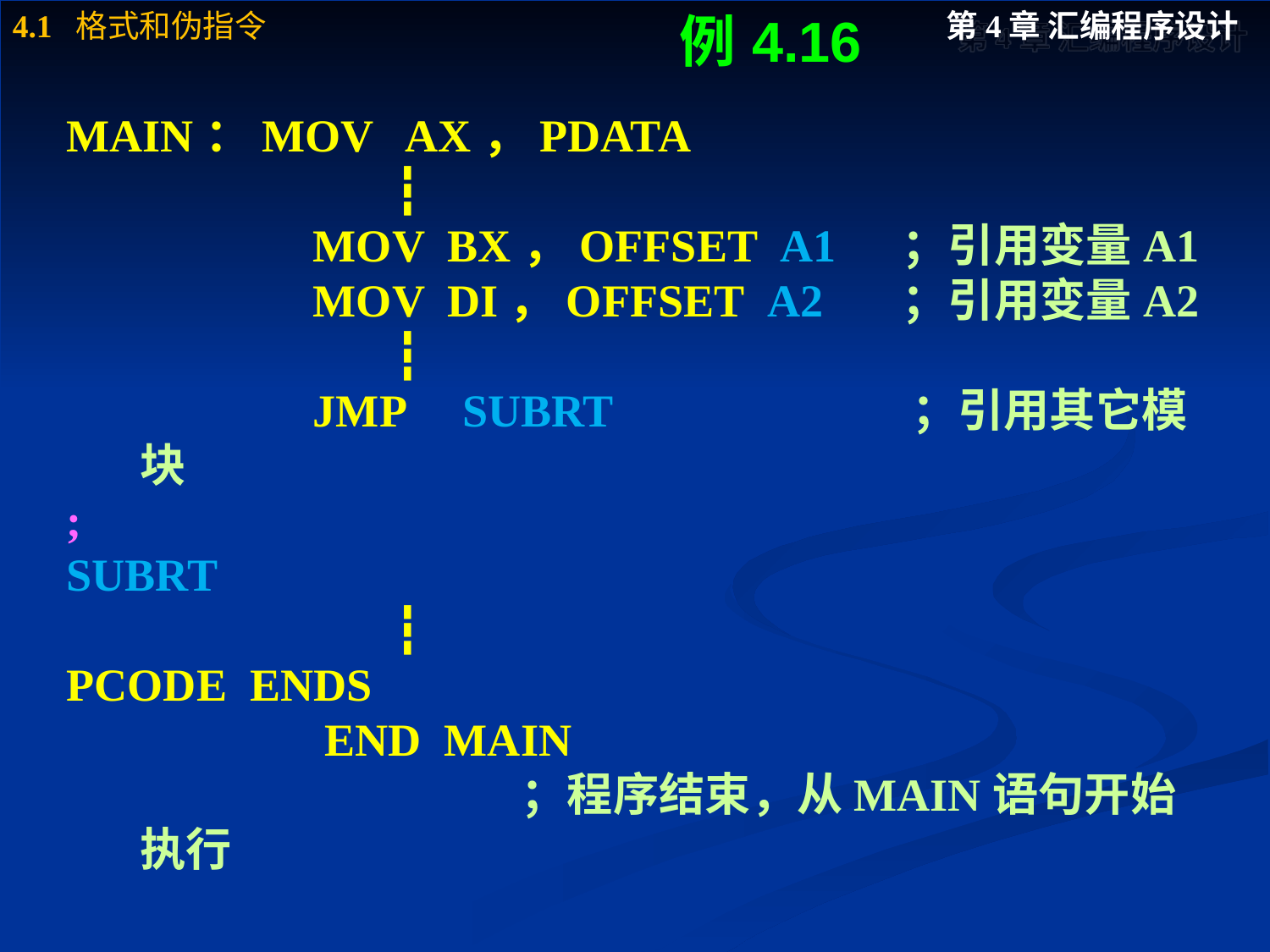

例4.16
MAIN：MOV   AX，PDATA
			┇
		    MOV  BX，OFFSET  A1 	；引用变量A1
		    MOV  DI，OFFSET  A2 	；引用变量A2
			┇
		    JMP     SUBRT	        	           ；引用其它模块
;
SUBRT
			┇
PCODE  ENDS
		     END  MAIN
				；程序结束，从MAIN语句开始执行